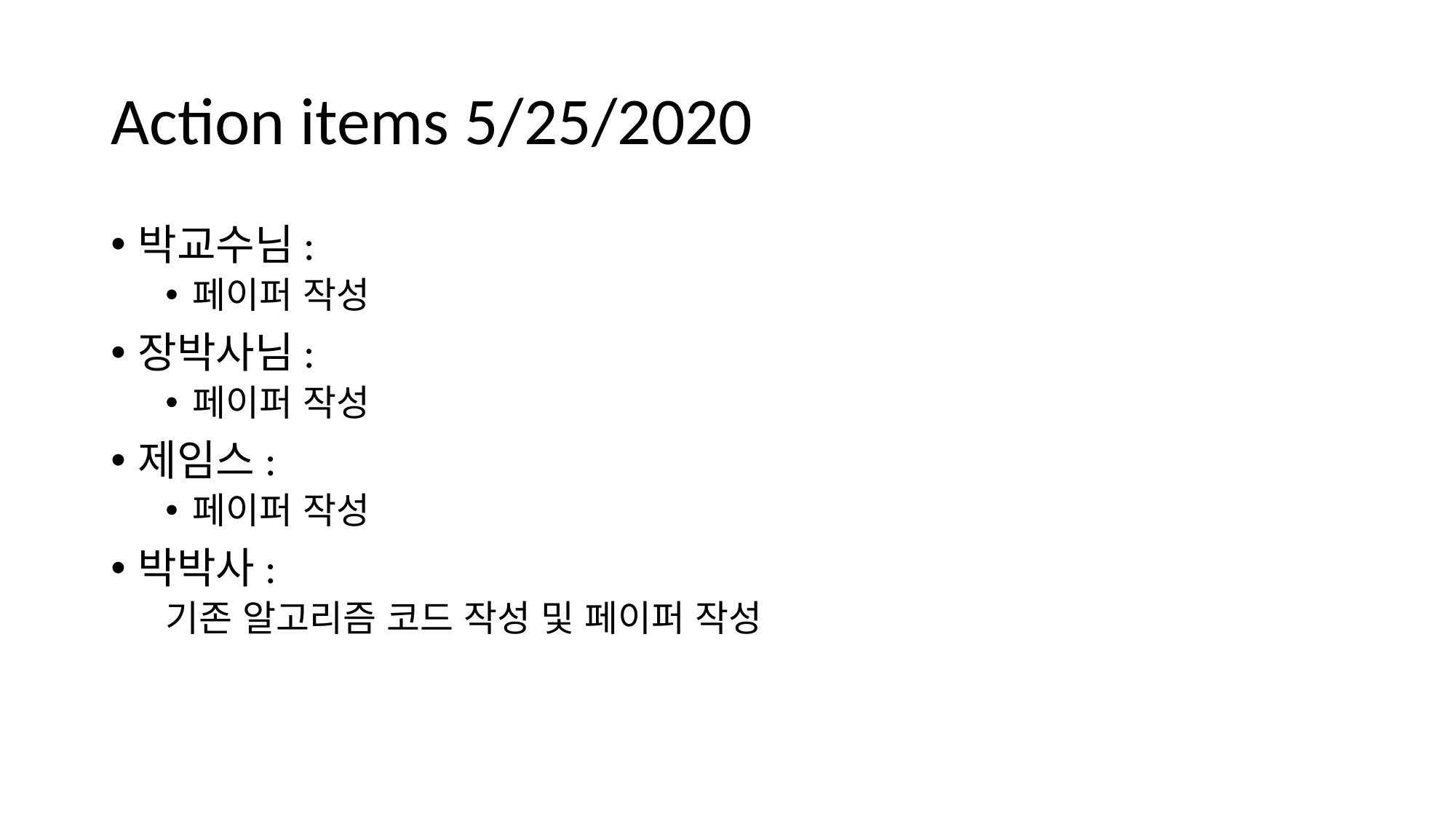

# Action items 5/25/2020
박교수님:
페이퍼 작성
장박사님:
페이퍼 작성
제임스:
페이퍼 작성
박박사:
기존 알고리즘 코드 작성 및 페이퍼 작성